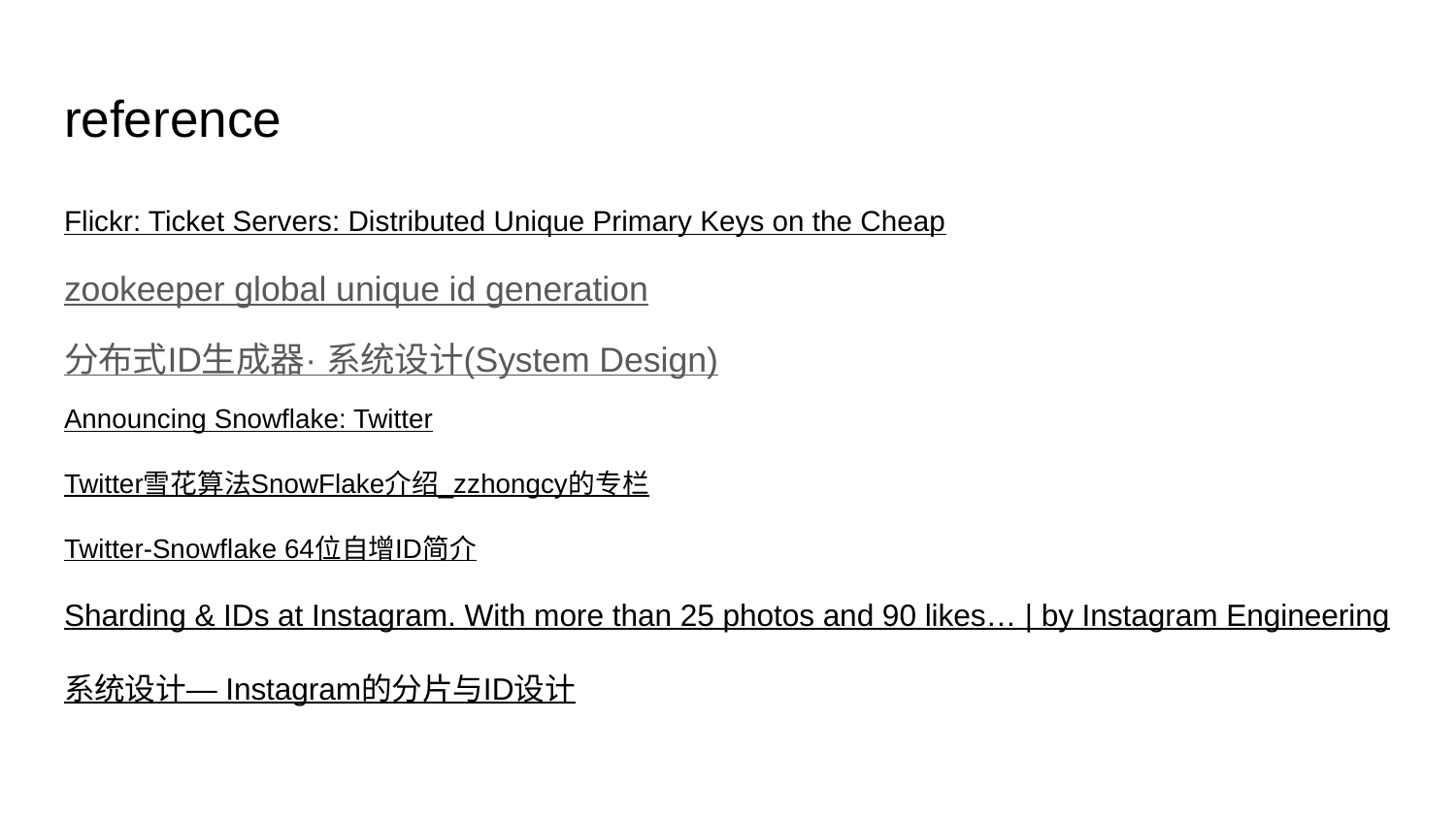

# reference
Flickr: Ticket Servers: Distributed Unique Primary Keys on the Cheap
zookeeper global unique id generation
分布式ID生成器· 系统设计(System Design)
Announcing Snowflake: Twitter

Twitter雪花算法SnowFlake介绍_zzhongcy的专栏

Twitter-Snowflake 64位自增ID简介

Sharding & IDs at Instagram. With more than 25 photos and 90 likes… | by Instagram Engineering

系统设计— Instagram的分片与ID设计